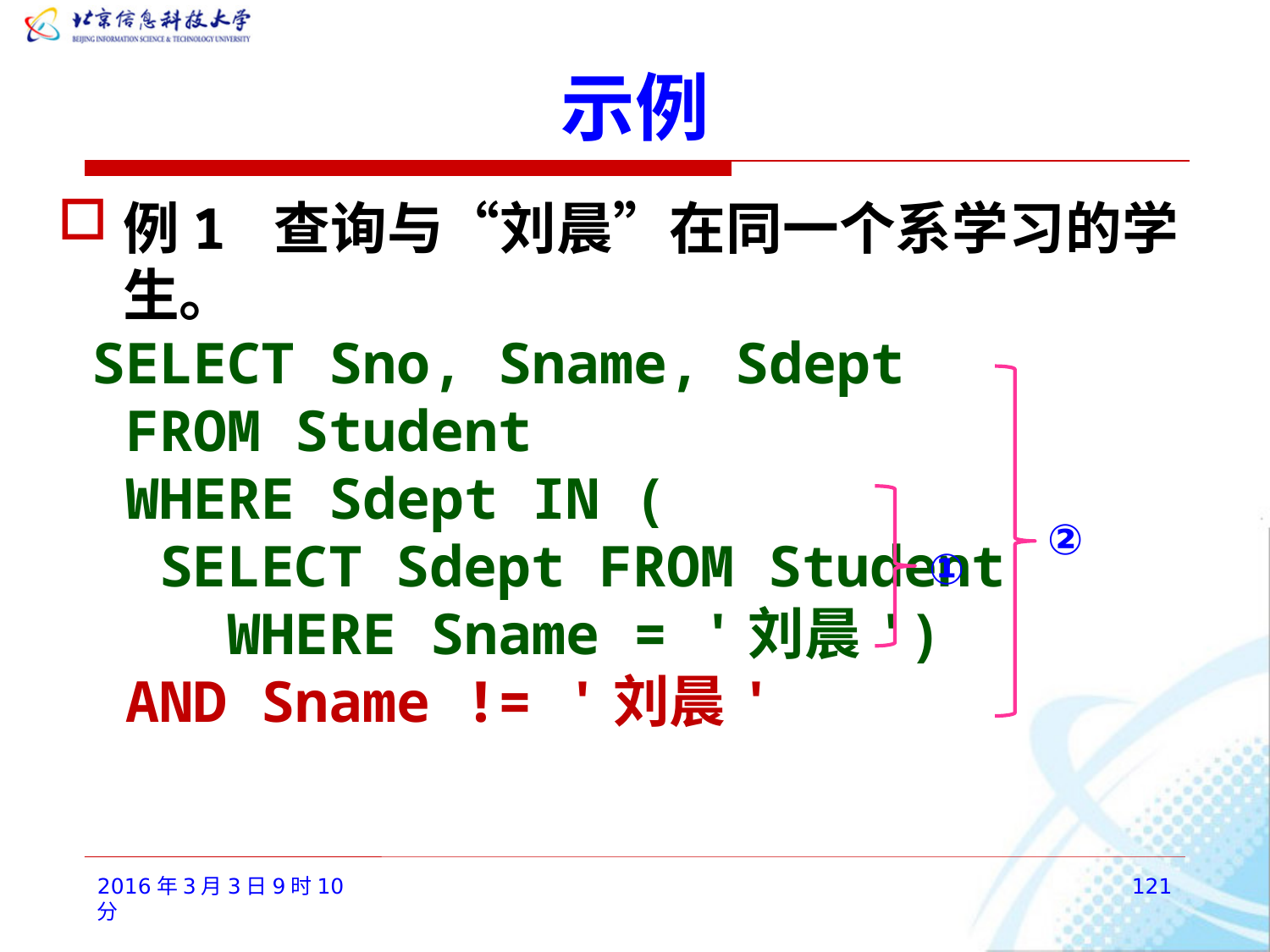

# 示例
例1 查询与“刘晨”在同一个系学习的学生。
 SELECT Sno, Sname, Sdept
  FROM Student
  WHERE Sdept IN (
   SELECT Sdept FROM Student
     WHERE Sname = '刘晨')
  AND Sname != '刘晨'

②
①
2016年3月3日9时10分
121